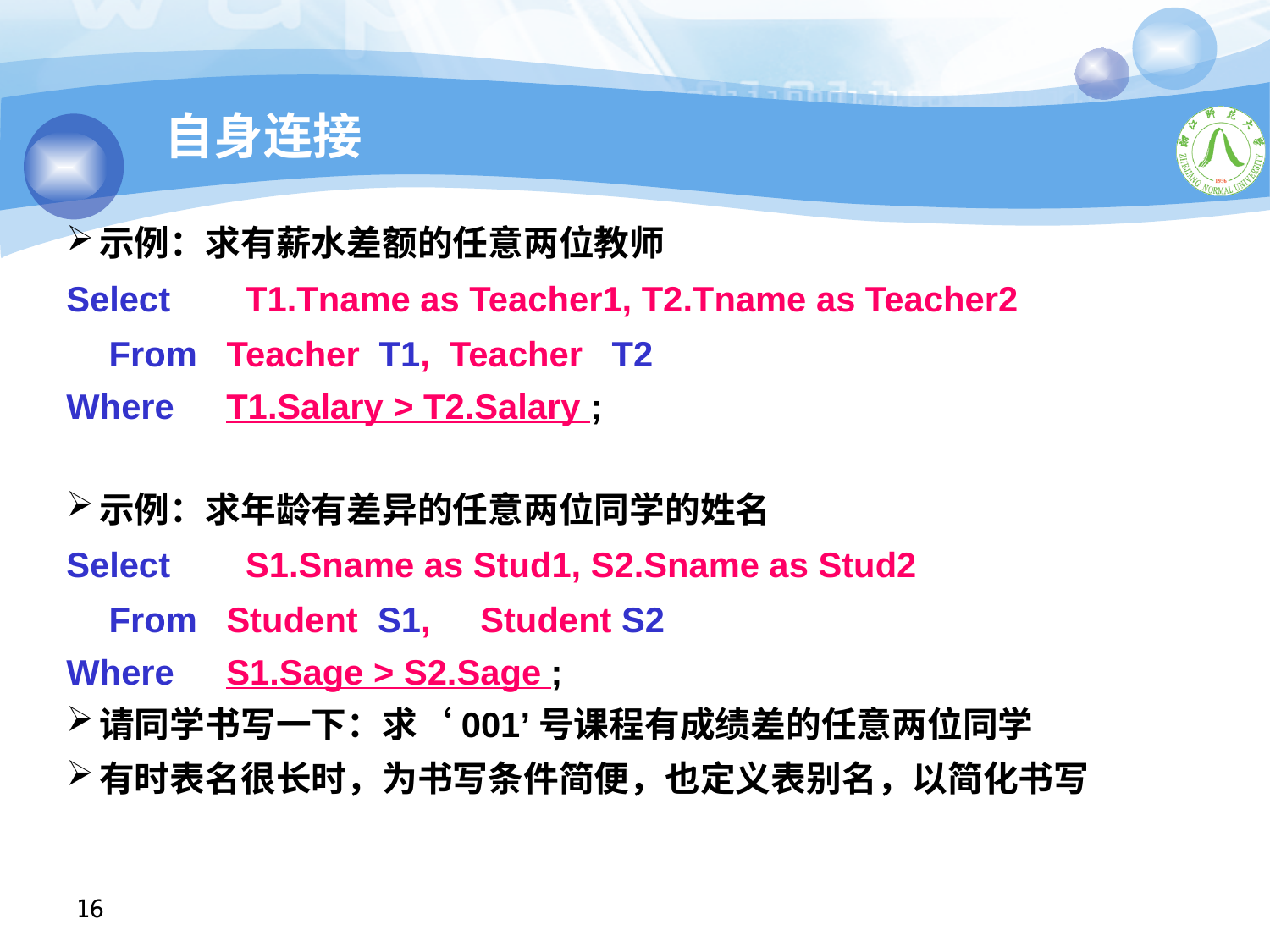

# 自身连接
示例：求有薪水差额的任意两位教师
Select	  T1.Tname as Teacher1, T2.Tname as Teacher2
 From   Teacher  T1,  Teacher   T2
Where	T1.Salary > T2.Salary ;

示例：求年龄有差异的任意两位同学的姓名
Select	  S1.Sname as Stud1, S2.Sname as Stud2
 From   Student  S1,	Student S2
Where	S1.Sage > S2.Sage ;
请同学书写一下：求‘001’号课程有成绩差的任意两位同学
有时表名很长时，为书写条件简便，也定义表别名，以简化书写
16